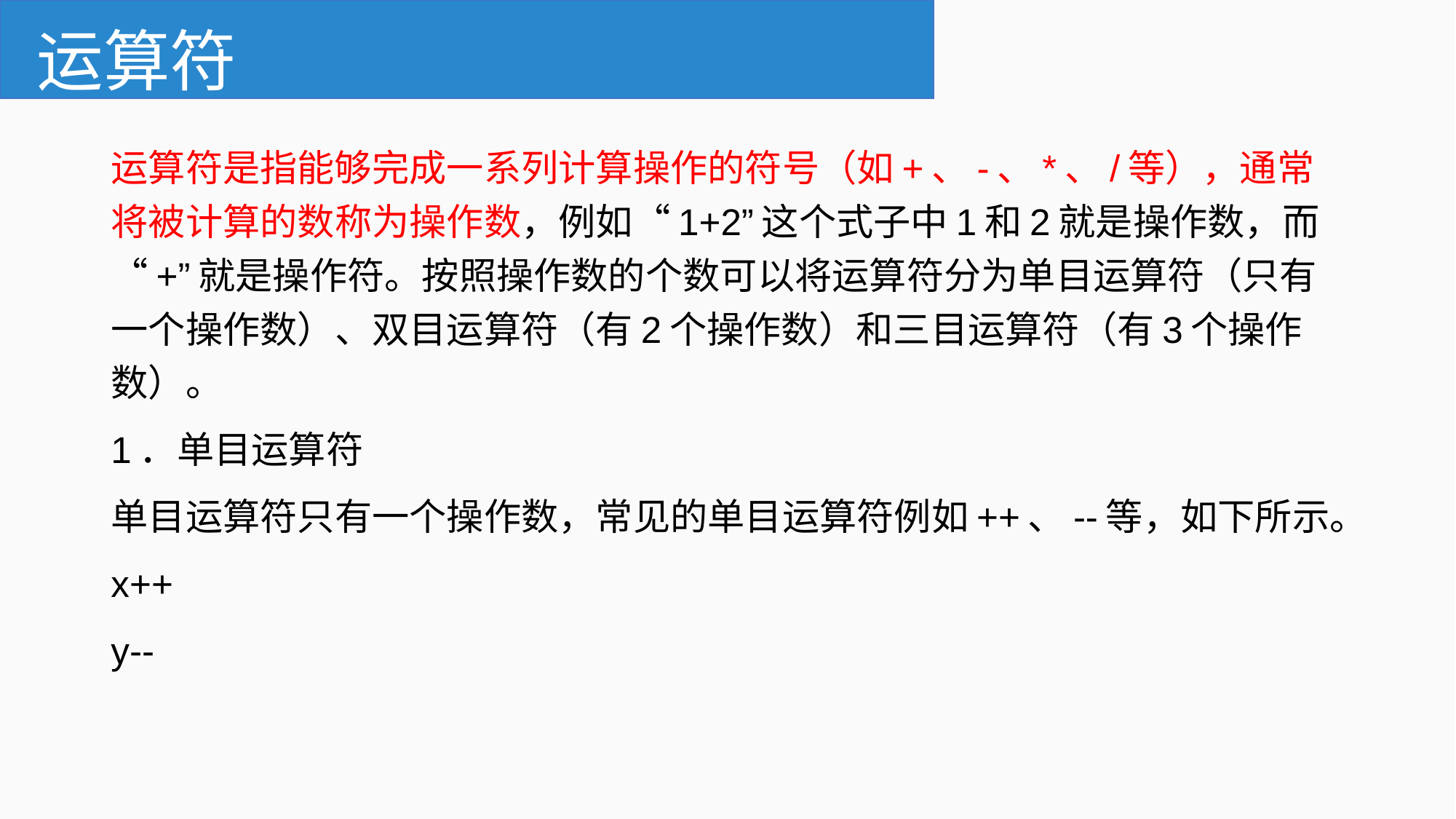

# 运算符
运算符是指能够完成一系列计算操作的符号（如+、-、*、/等），通常将被计算的数称为操作数，例如“1+2”这个式子中1和2就是操作数，而“+”就是操作符。按照操作数的个数可以将运算符分为单目运算符（只有一个操作数）、双目运算符（有2个操作数）和三目运算符（有3个操作数）。
1．单目运算符
单目运算符只有一个操作数，常见的单目运算符例如++、--等，如下所示。
x++
y--